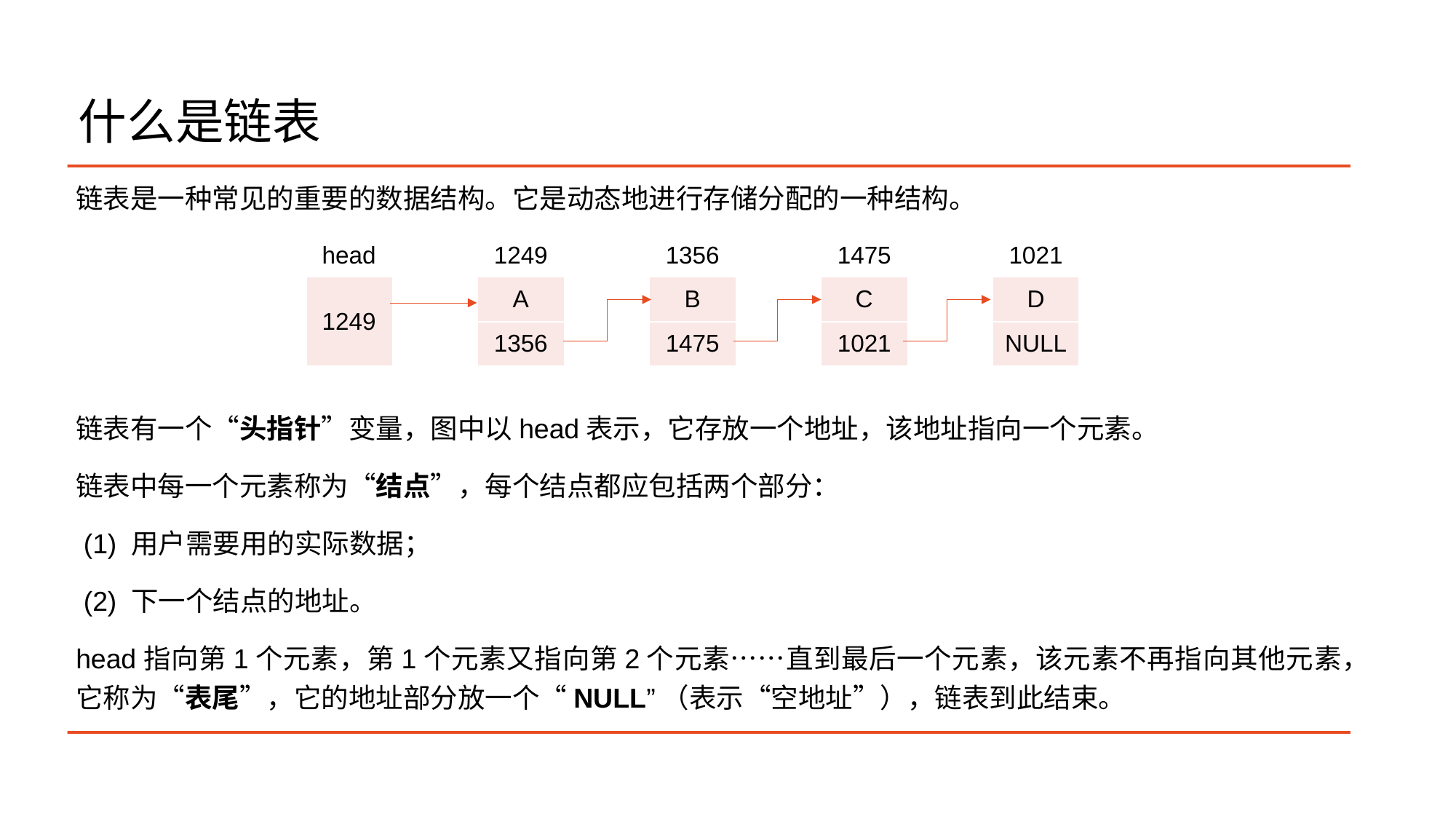

# 什么是链表
链表是一种常见的重要的数据结构。它是动态地进行存储分配的一种结构。

链表有一个“头指针”变量，图中以head表示，它存放一个地址，该地址指向一个元素。
链表中每一个元素称为“结点”，每个结点都应包括两个部分：
 (1) 用户需要用的实际数据；
 (2) 下一个结点的地址。
head指向第1个元素，第1个元素又指向第2个元素……直到最后一个元素，该元素不再指向其他元素，它称为“表尾”，它的地址部分放一个“NULL”（表示“空地址”），链表到此结束。
| head |  | 1249 |  | 1356 |  | 1475 |  | 1021 |
| --- | --- | --- | --- | --- | --- | --- | --- | --- |
| 1249 |  | A |  | B |  | C |  | D |
|  |  | 1356 |  | 1475 |  | 1021 |  | NULL |